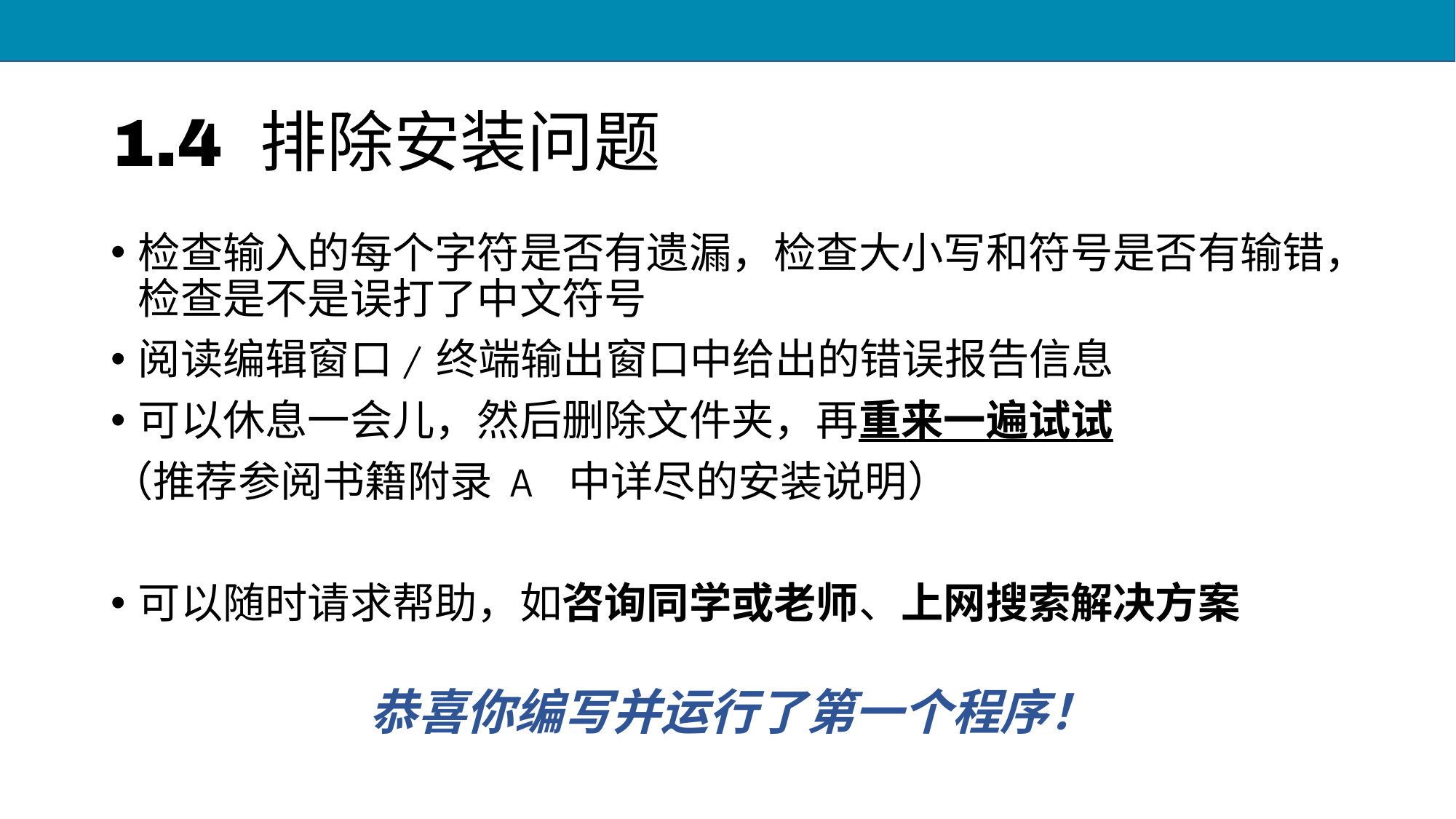

# 1.4 排除安装问题
检查输入的每个字符是否有遗漏，检查大小写和符号是否有输错，检查是不是误打了中文符号
阅读编辑窗口/终端输出窗口中给出的错误报告信息
可以休息一会儿，然后删除文件夹，再重来一遍试试
（推荐参阅书籍附录 A 中详尽的安装说明）

可以随时请求帮助，如咨询同学或老师、上网搜索解决方案

恭喜你编写并运行了第一个程序！